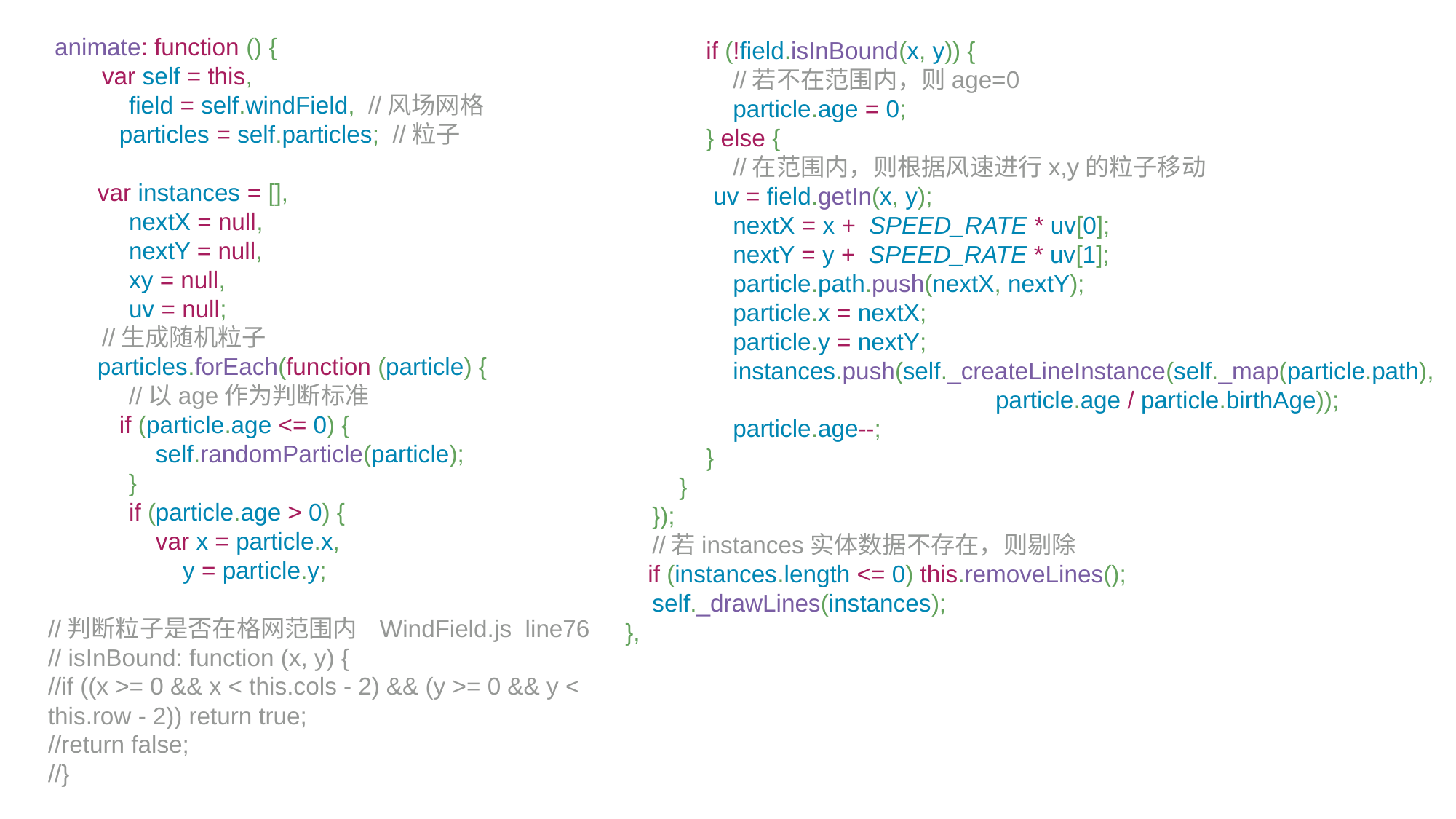

animate: function () {
        var self = this,
            field = self.windField,  //风场网格
            particles = self.particles;  //粒子
        var instances = [],
            nextX = null,
            nextY = null,
            xy = null,
            uv = null;
        //生成随机粒子
        particles.forEach(function (particle) {
            //以age作为判断标准
            if (particle.age <= 0) {
                self.randomParticle(particle);
            }
            if (particle.age > 0) {
                var x = particle.x,
                    y = particle.y;
//判断粒子是否在格网范围内   WindField.js  line76
// isInBound: function (x, y) {
//if ((x >= 0 && x < this.cols - 2) && (y >= 0 && y < this.row - 2)) return true;
//return false;
//}
                if (!field.isInBound(x, y)) {
                    //若不在范围内，则age=0
                    particle.age = 0;
                } else {
                    //在范围内，则根据风速进行x,y的粒子移动
                    uv = field.getIn(x, y);
                    nextX = x +  SPEED_RATE * uv[0];
                    nextY = y +  SPEED_RATE * uv[1];
                    particle.path.push(nextX, nextY);
                    particle.x = nextX;
                    particle.y = nextY;
                    instances.push(self._createLineInstance(self._map(particle.path),
                                                           particle.age / particle.birthAge));
                    particle.age--;
                }
            }
        });
        //若instances实体数据不存在，则剔除
        if (instances.length <= 0) this.removeLines();
        self._drawLines(instances);
    },